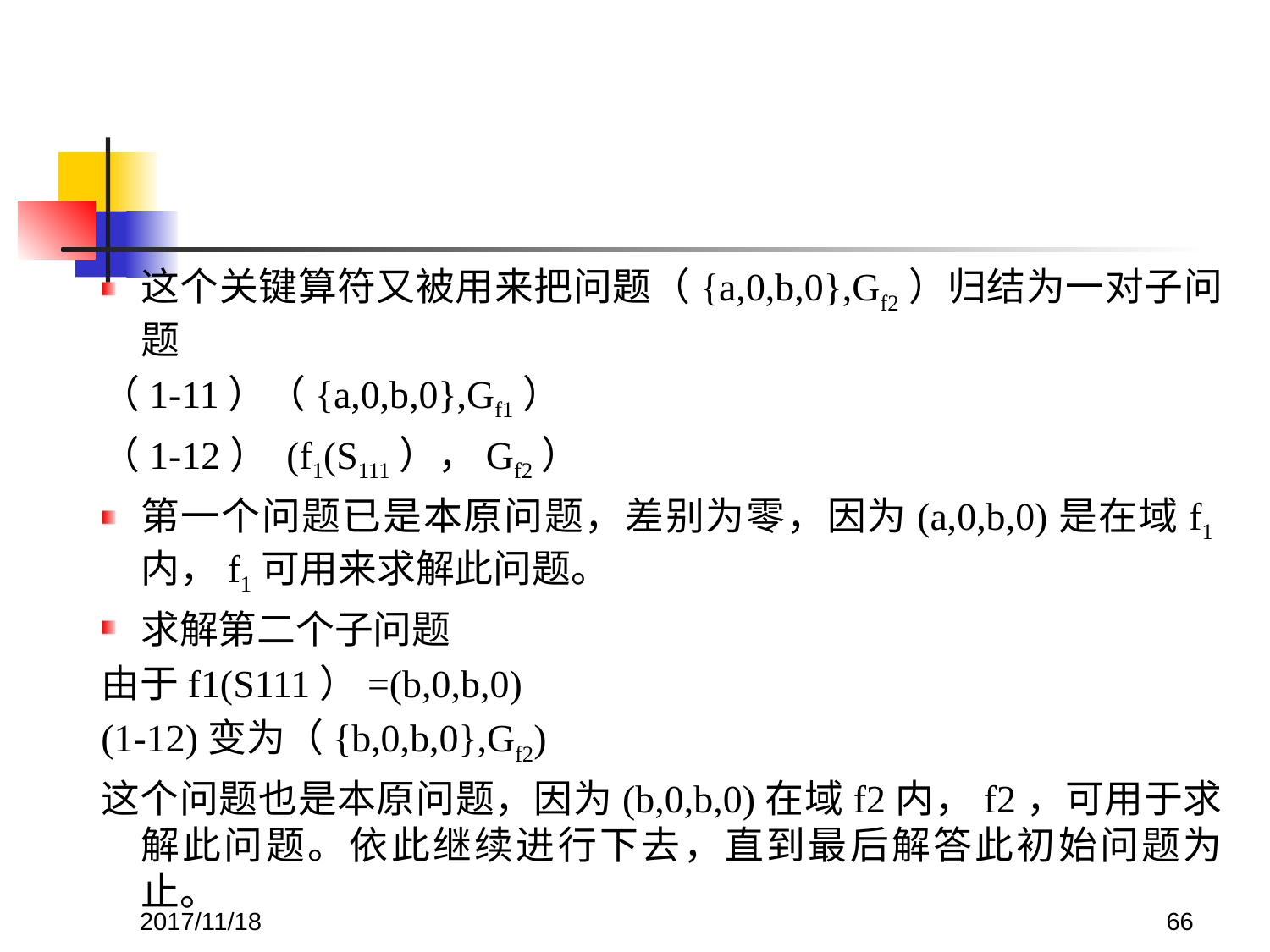

这个关键算符又被用来把问题（{a,0,b,0},Gf2）归结为一对子问题
（1-11）（{a,0,b,0},Gf1）
（1-12） (f1(S111），Gf2）
第一个问题已是本原问题，差别为零，因为(a,0,b,0)是在域f1内，f1可用来求解此问题。
求解第二个子问题
由于f1(S111）=(b,0,b,0)
(1-12)变为（{b,0,b,0},Gf2)
这个问题也是本原问题，因为(b,0,b,0)在域f2内，f2，可用于求解此问题。依此继续进行下去，直到最后解答此初始问题为止。
2017/11/18
66